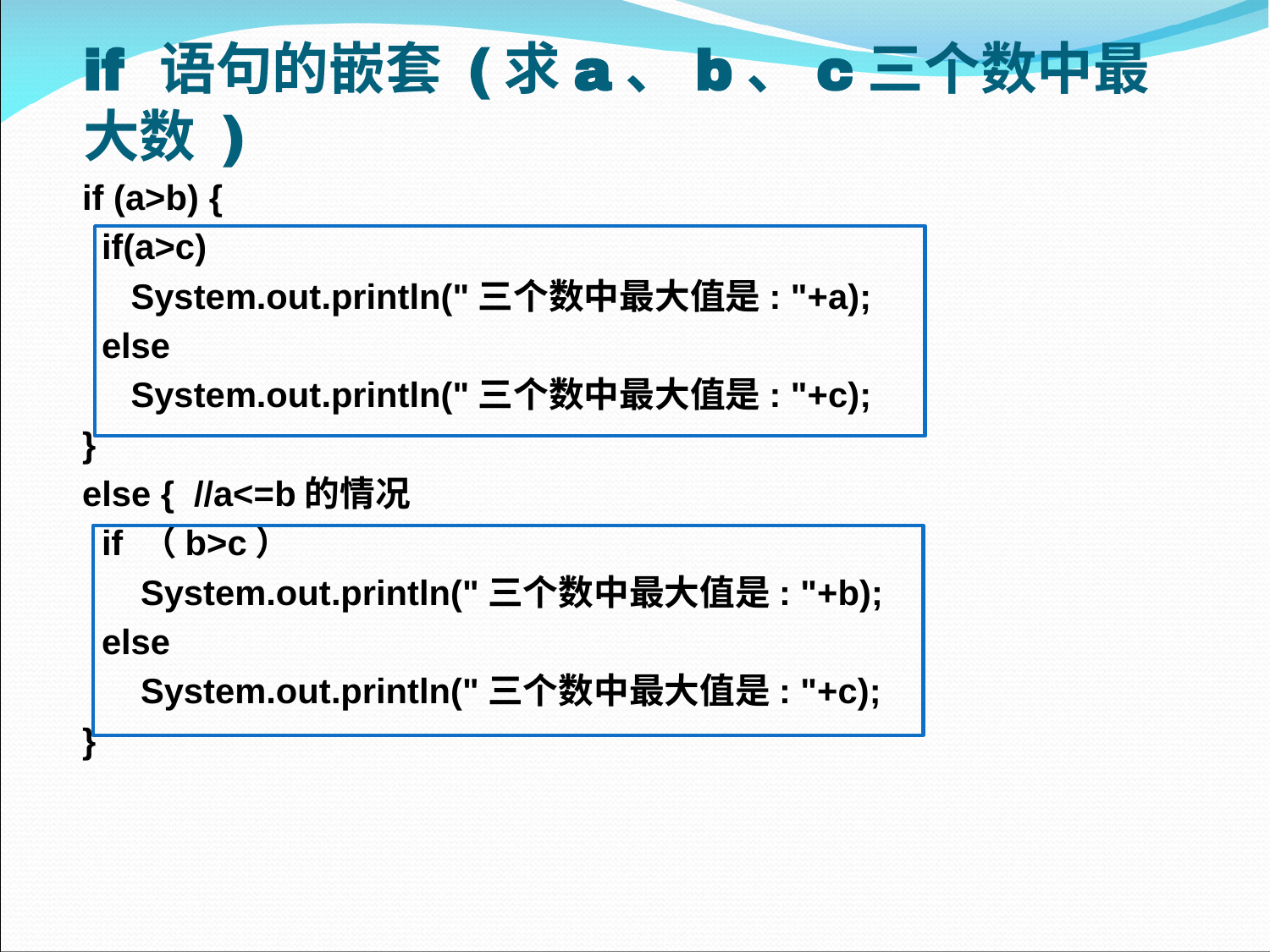

# if 语句的嵌套 (求a、b、c三个数中最大数 )
if (a>b) {
  if(a>c)
     System.out.println("三个数中最大值是: "+a);
  else
     System.out.println("三个数中最大值是: "+c);
}
else {  //a<=b的情况
  if （b>c）
      System.out.println("三个数中最大值是: "+b);
  else
      System.out.println("三个数中最大值是: "+c);
}